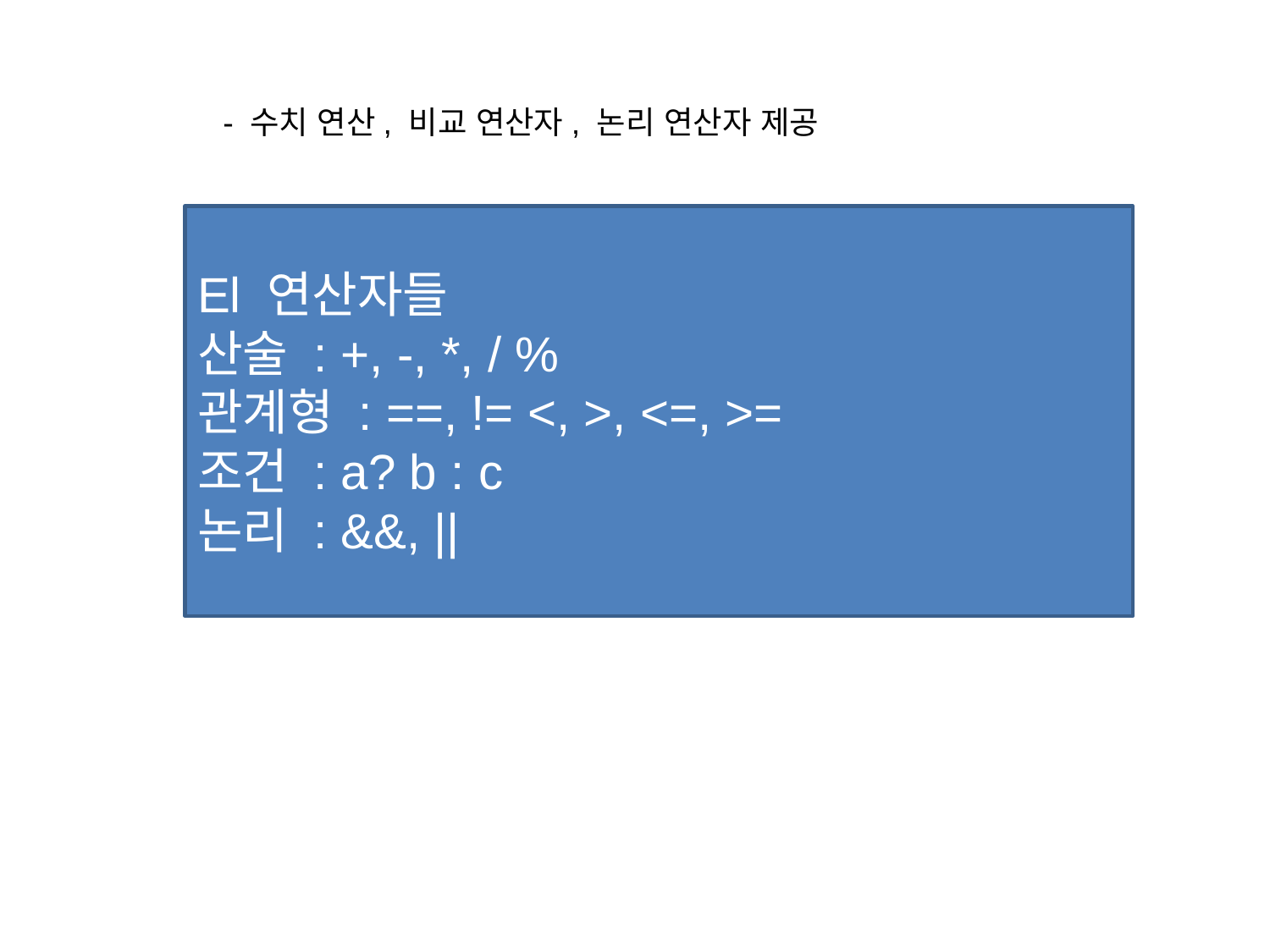

- 수치 연산, 비교 연산자, 논리 연산자 제공
El 연산자들
산술 : +, -, *, / %
관계형 : ==, != <, >, <=, >=
조건 : a? b : c
논리 : &&, ||